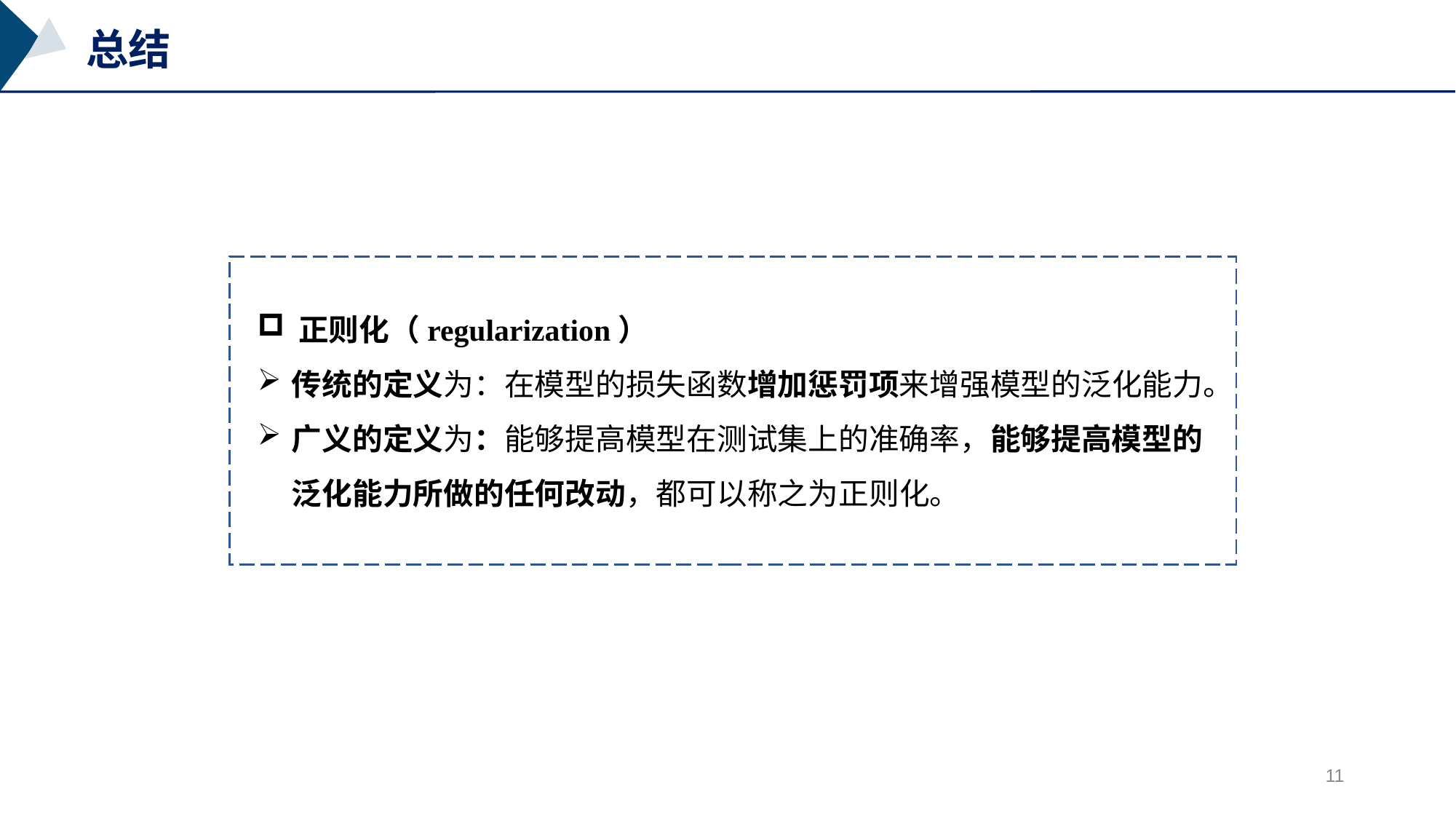

总结

正则化（regularization）
传统的定义为：在模型的损失函数增加惩罚项来增强模型的泛化能力。
广义的定义为：能够提高模型在测试集上的准确率，能够提高模型的泛化能力所做的任何改动，都可以称之为正则化。
11